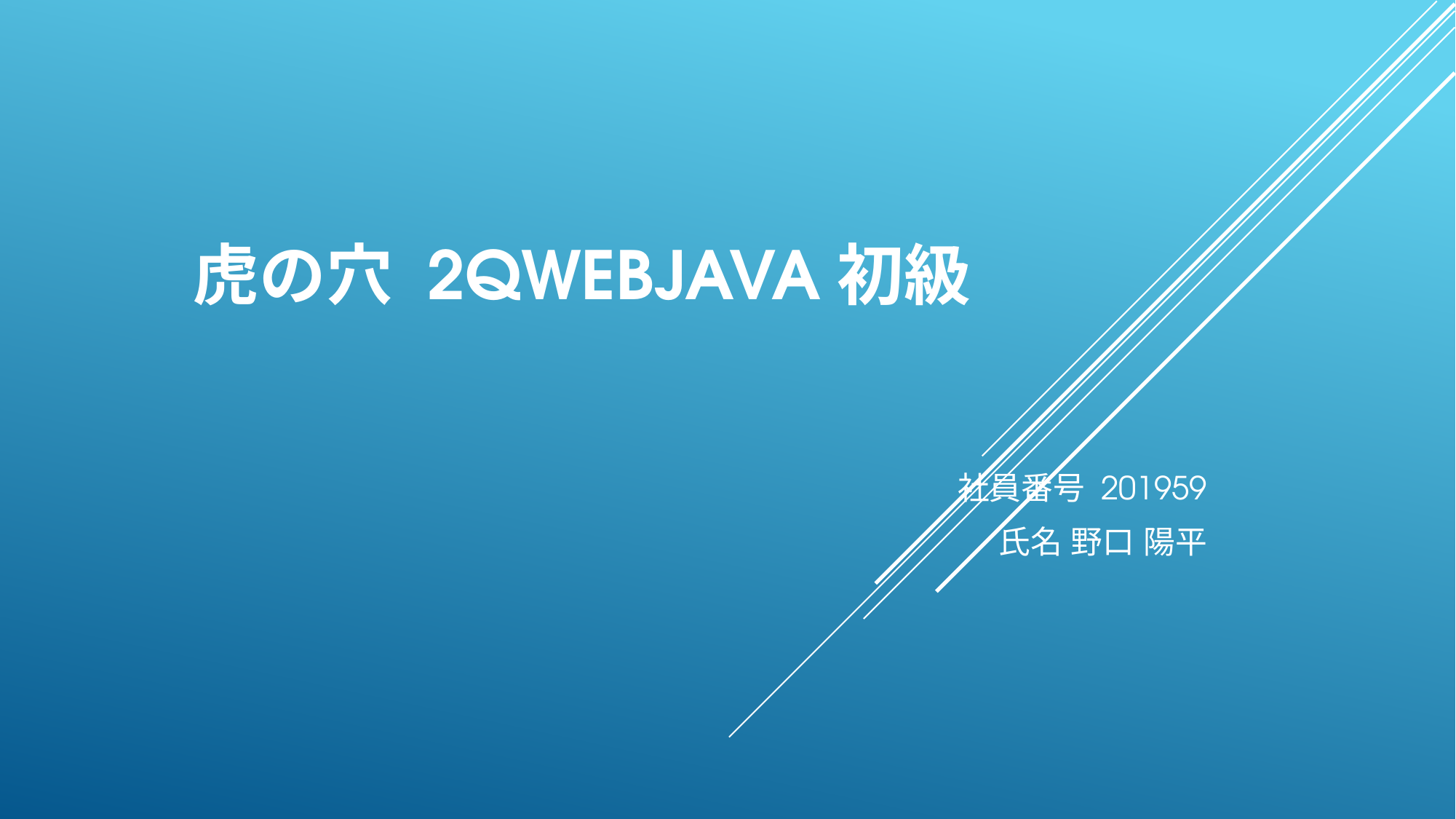

# 虎の穴 2QWEBJAVA初級
社員番号 201959
氏名 野口 陽平